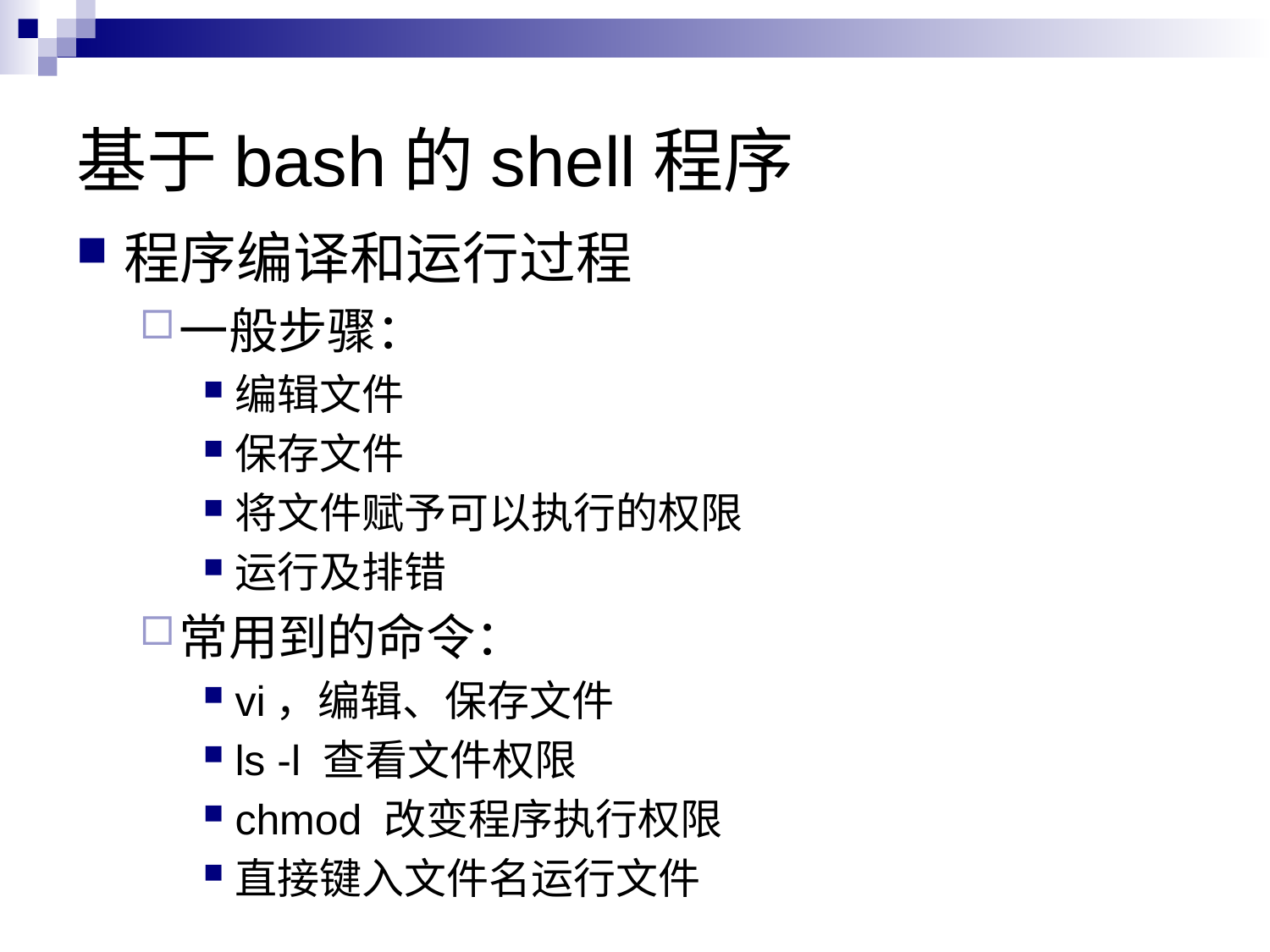

# 基于bash的shell程序
程序编译和运行过程
一般步骤：
编辑文件
保存文件
将文件赋予可以执行的权限
运行及排错
常用到的命令：
vi，编辑、保存文件
ls -l 查看文件权限
chmod 改变程序执行权限
直接键入文件名运行文件